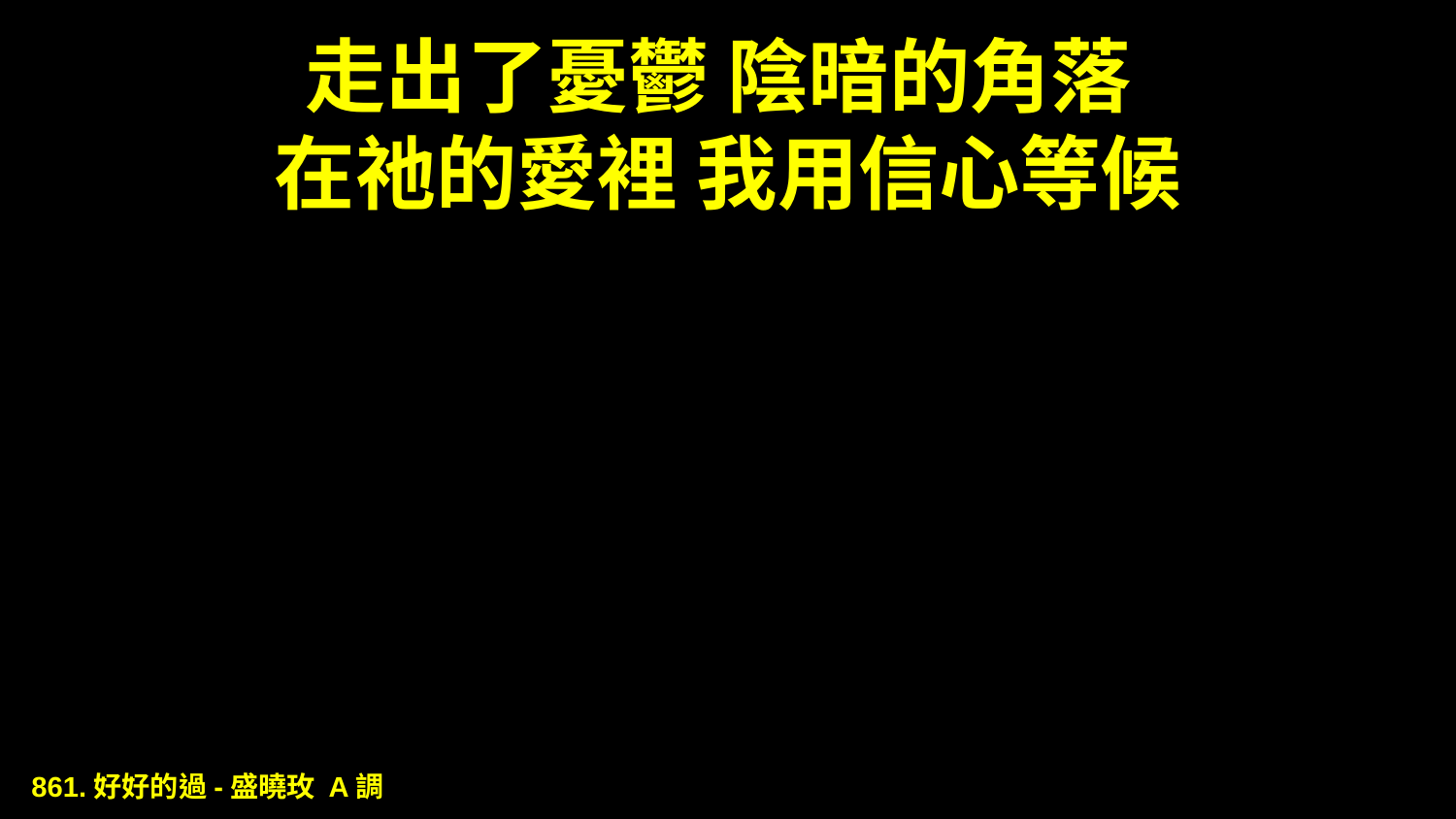

# 走出了憂鬱 陰暗的角落 在祂的愛裡 我用信心等候
861.好好的過-盛曉玫 A調